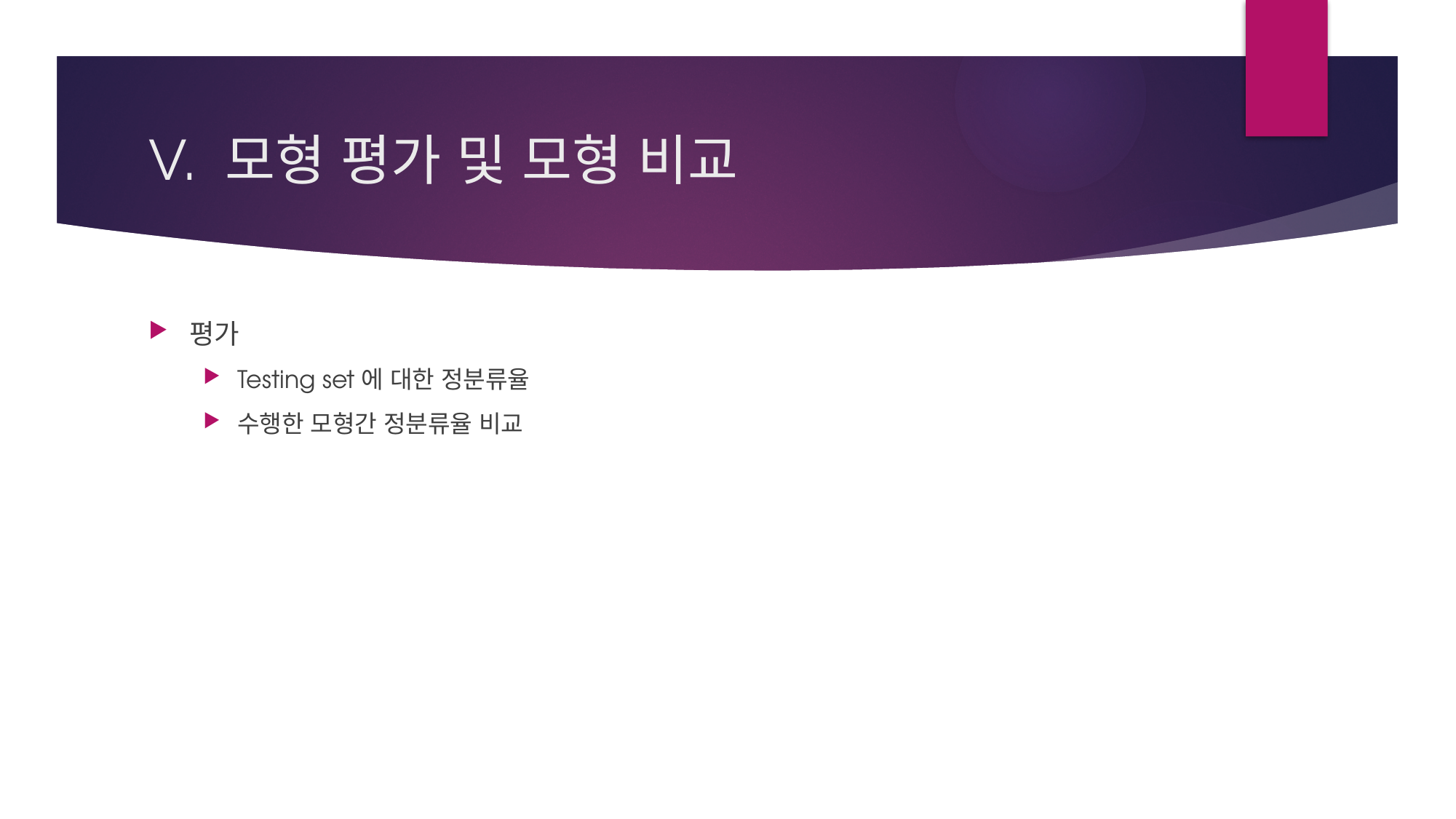

# V. 모형 평가 및 모형 비교
평가
Testing set에 대한 정분류율
수행한 모형간 정분류율 비교